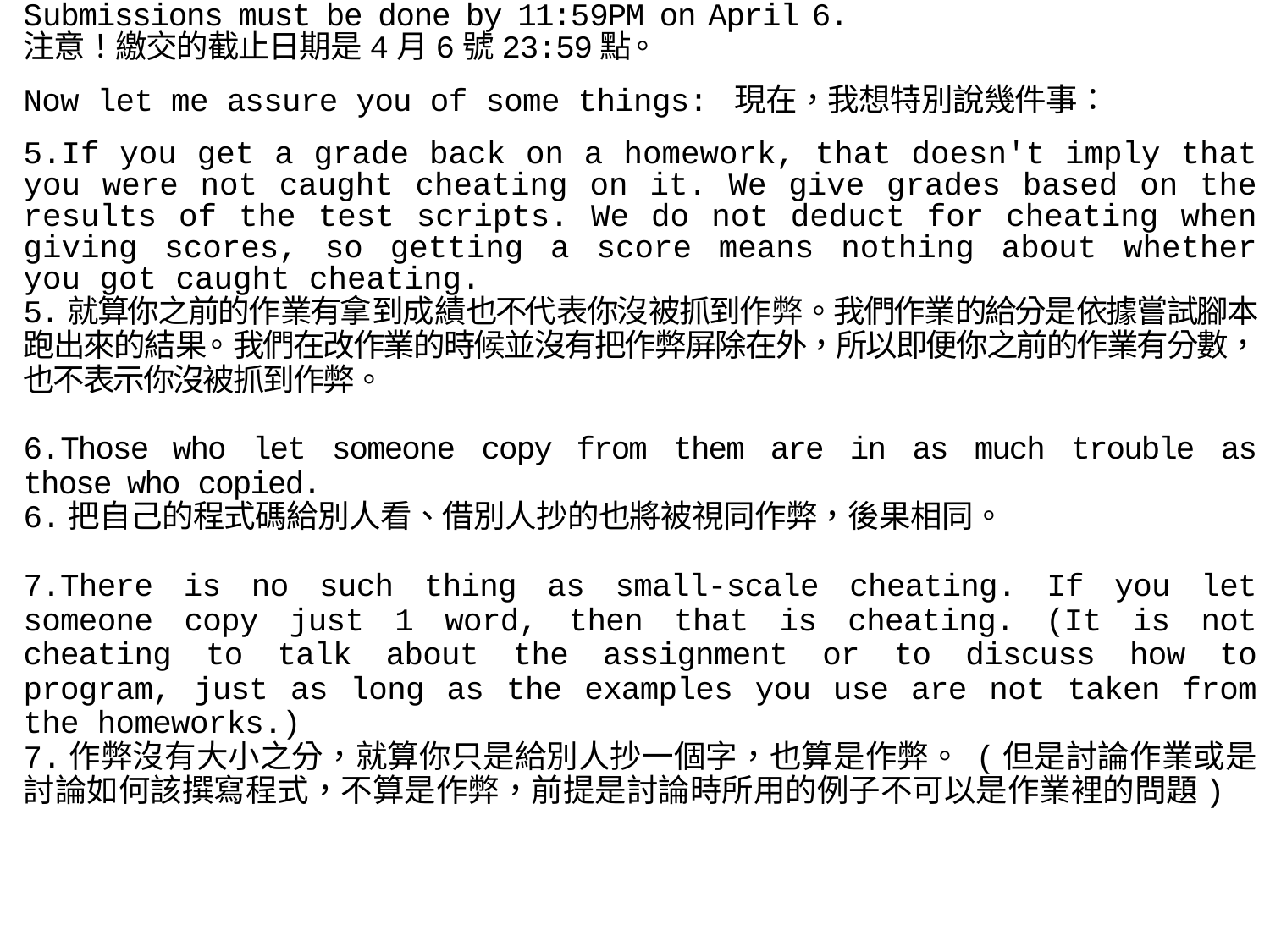

Submissions must be done by 11:59PM on April 6.
注意！繳交的截止日期是4月6號23:59點。
Now let me assure you of some things: 現在，我想特別說幾件事：
5.If you get a grade back on a homework, that doesn't imply that you were not caught cheating on it. We give grades based on the results of the test scripts. We do not deduct for cheating when giving scores, so getting a score means nothing about whether you got caught cheating.
5.就算你之前的作業有拿到成績也不代表你沒被抓到作弊。我們作業的給分是依據嘗試腳本跑出來的結果。 我們在改作業的時候並沒有把作弊屏除在外，所以即便你之前的作業有分數，也不表示你沒被抓到作弊。

6.Those who let someone copy from them are in as much trouble as those who copied.
6.把自己的程式碼給別人看、借別人抄的也將被視同作弊，後果相同。

7.There is no such thing as small-scale cheating. If you let someone copy just 1 word, then that is cheating. (It is not cheating to talk about the assignment or to discuss how to program, just as long as the examples you use are not taken from the homeworks.)
7.作弊沒有大小之分，就算你只是給別人抄一個字，也算是作弊。 (但是討論作業或是討論如何該撰寫程式，不算是作弊，前提是討論時所用的例子不可以是作業裡的問題)